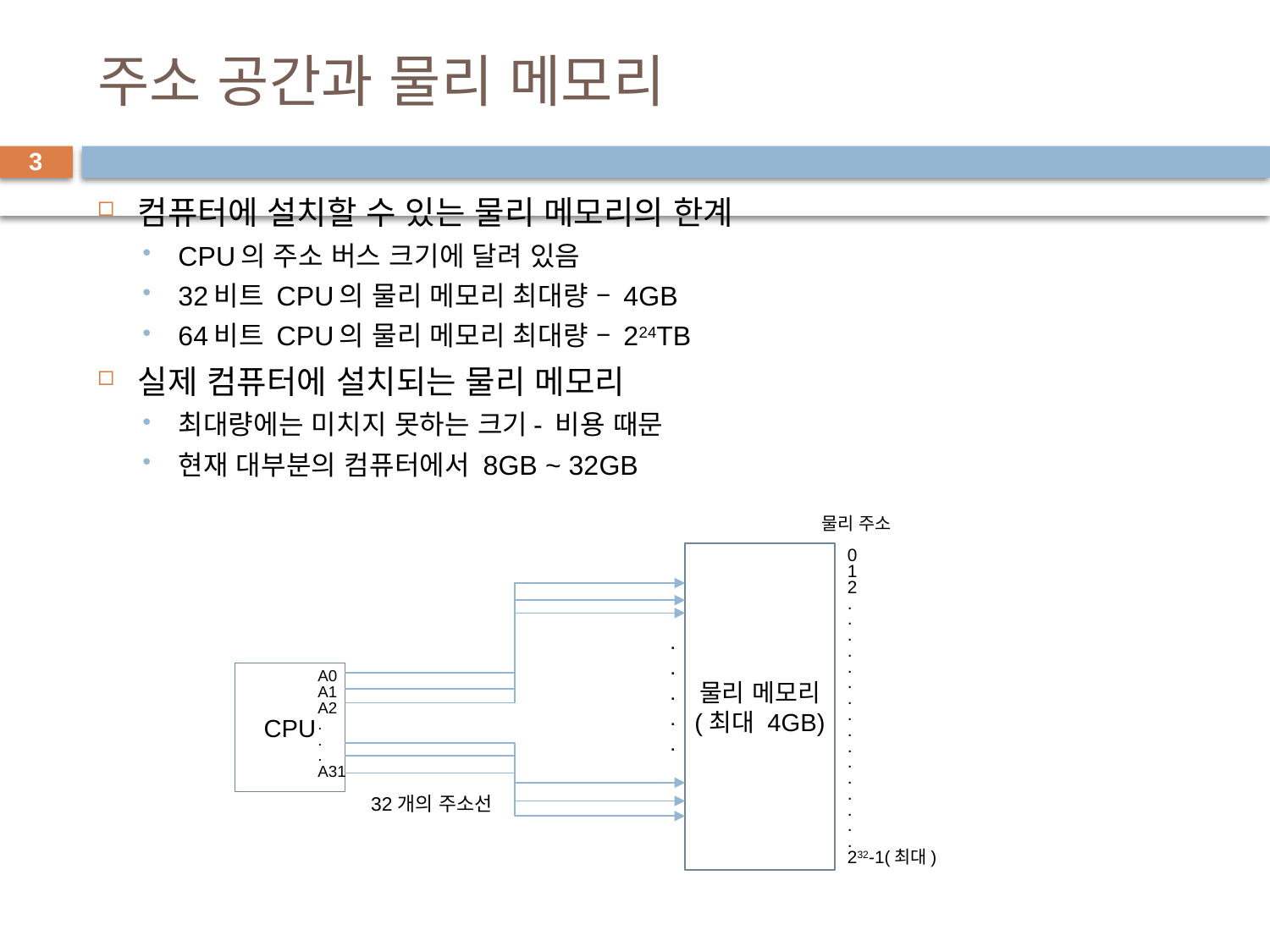

# 주소 공간과 물리 메모리
3
컴퓨터에 설치할 수 있는 물리 메모리의 한계
CPU의 주소 버스 크기에 달려 있음
32비트 CPU의 물리 메모리 최대량 – 4GB
64비트 CPU의 물리 메모리 최대량 – 224TB
실제 컴퓨터에 설치되는 물리 메모리
최대량에는 미치지 못하는 크기- 비용 때문
현재 대부분의 컴퓨터에서 8GB ~ 32GB
물리 주소
물리 메모리
(최대 4GB)
0
1
2
.
.
.
.
.
.
.
.
.
.
.
.
.
.
.
.
232-1(최대)

CPU
A0
A1
A2
.
.
.
A31
32개의 주소선
.
.
.
.
.